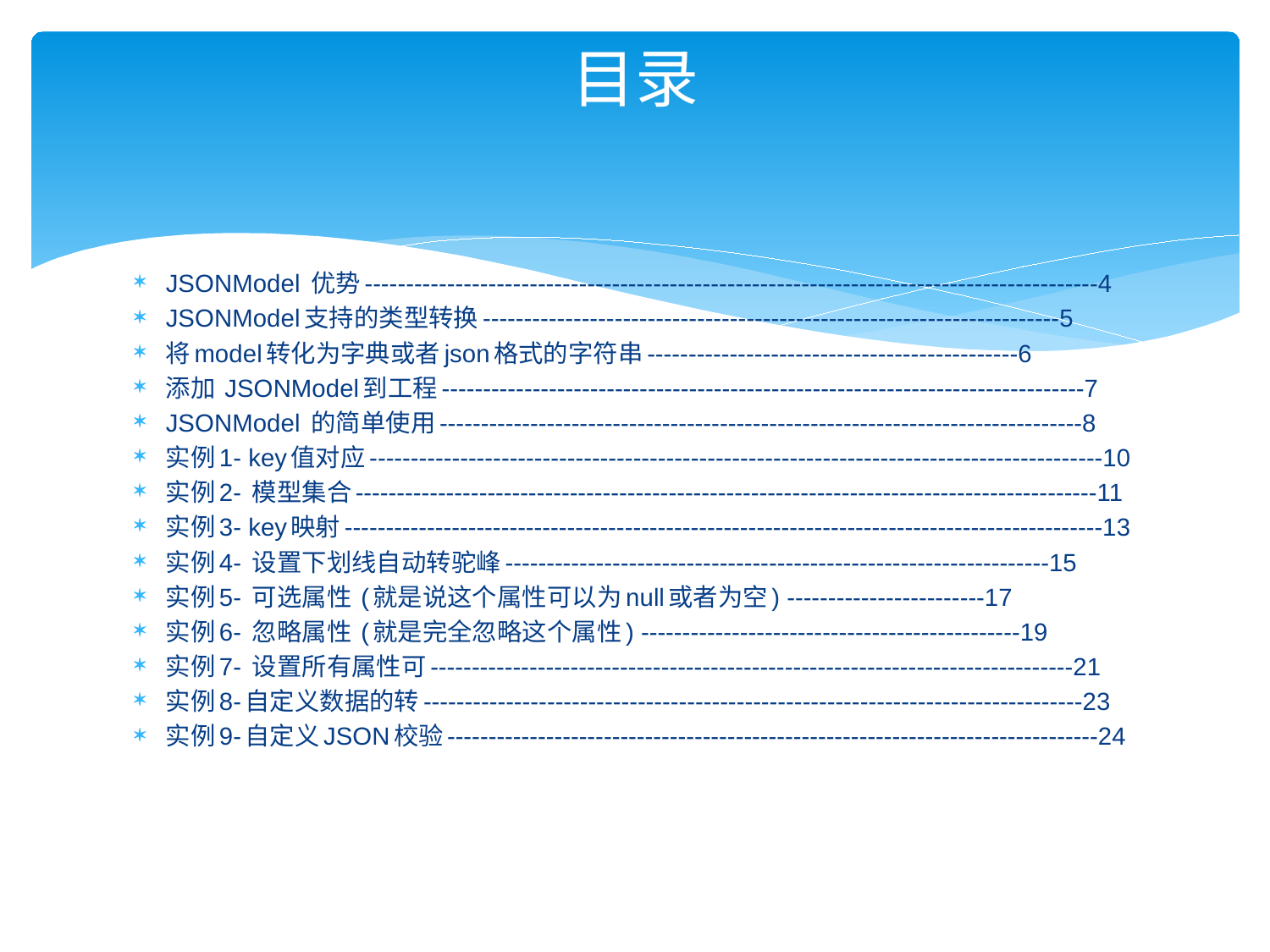

# 目录

JSONModel 优势-----------------------------------------------------------------------------------------4
JSONModel支持的类型转换----------------------------------------------------------------------5
将model转化为字典或者json格式的字符串---------------------------------------------6
添加 JSONModel到工程------------------------------------------------------------------------------7
JSONModel 的简单使用------------------------------------------------------------------------------8
实例1- key值对应-----------------------------------------------------------------------------------------10
实例2- 模型集合------------------------------------------------------------------------------------------11
实例3- key映射--------------------------------------------------------------------------------------------13
实例4- 设置下划线自动转驼峰------------------------------------------------------------------15
实例5- 可选属性 (就是说这个属性可以为null或者为空) ------------------------17
实例6- 忽略属性 (就是完全忽略这个属性) ----------------------------------------------19
实例7- 设置所有属性可------------------------------------------------------------------------------21
实例8-自定义数据的转--------------------------------------------------------------------------------23
实例9-自定义JSON校验-------------------------------------------------------------------------------24